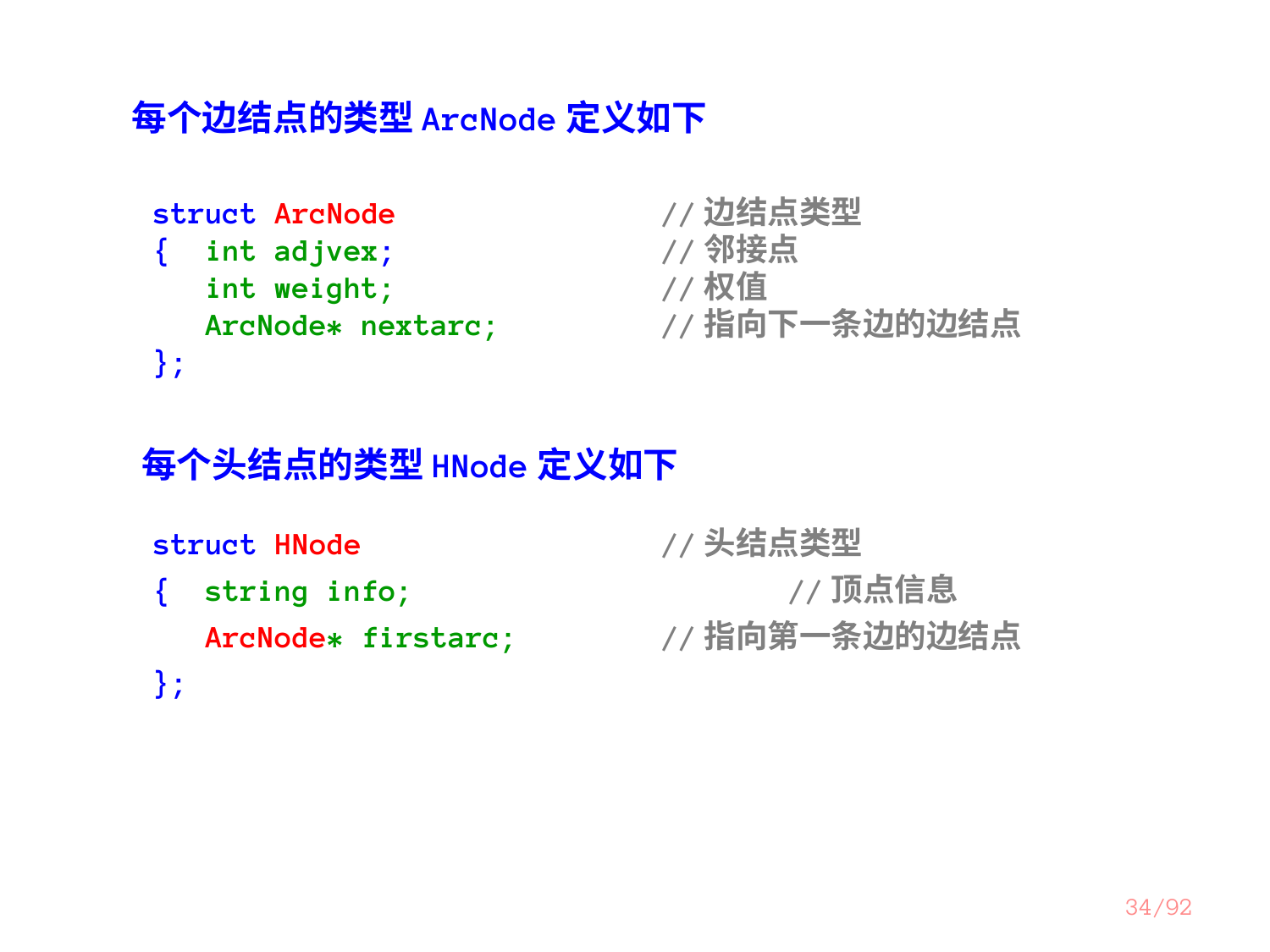

每个边结点的类型ArcNode定义如下
struct ArcNode			//边结点类型
{  int adjvex;			//邻接点
   int weight;			//权值
   ArcNode* nextarc;		//指向下一条边的边结点
};
每个头结点的类型HNode定义如下
struct HNode			//头结点类型
{  string info;			//顶点信息
   ArcNode* firstarc;		//指向第一条边的边结点
};
34/92